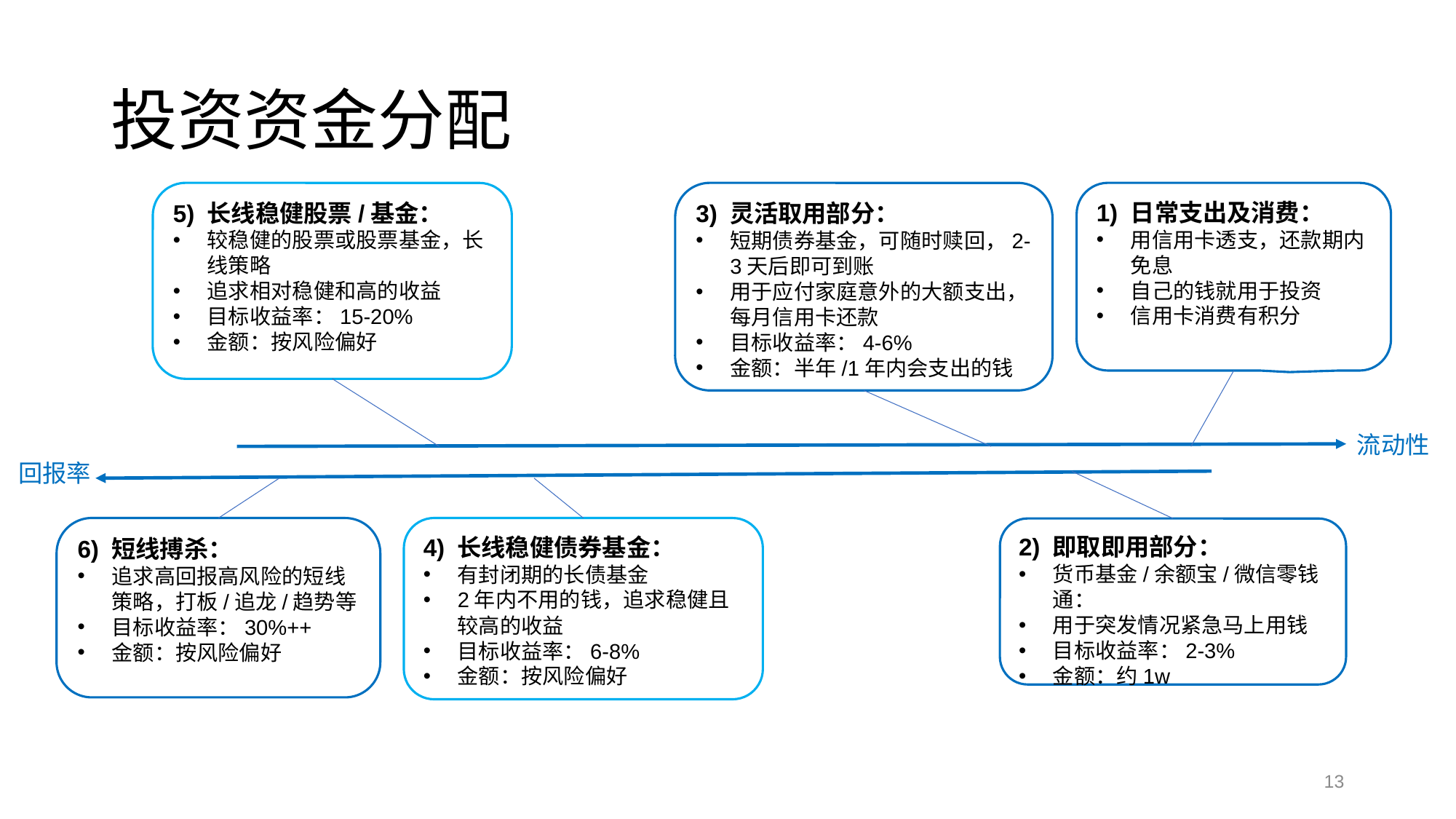

# 投资资金分配
5) 长线稳健股票/基金：
较稳健的股票或股票基金，长线策略
追求相对稳健和高的收益
目标收益率：15-20%
金额：按风险偏好
3) 灵活取用部分：
短期债券基金，可随时赎回，2-3天后即可到账
用于应付家庭意外的大额支出，每月信用卡还款
目标收益率：4-6%
金额：半年/1年内会支出的钱
1) 日常支出及消费：
用信用卡透支，还款期内免息
自己的钱就用于投资
信用卡消费有积分

流动性
回报率
6) 短线搏杀：
追求高回报高风险的短线策略，打板/追龙/趋势等
目标收益率：30%++
金额：按风险偏好
4) 长线稳健债券基金：
有封闭期的长债基金
2年内不用的钱，追求稳健且较高的收益
目标收益率：6-8%
金额：按风险偏好
2) 即取即用部分：
货币基金/余额宝/微信零钱通：
用于突发情况紧急马上用钱
目标收益率：2-3%
金额：约1w
13